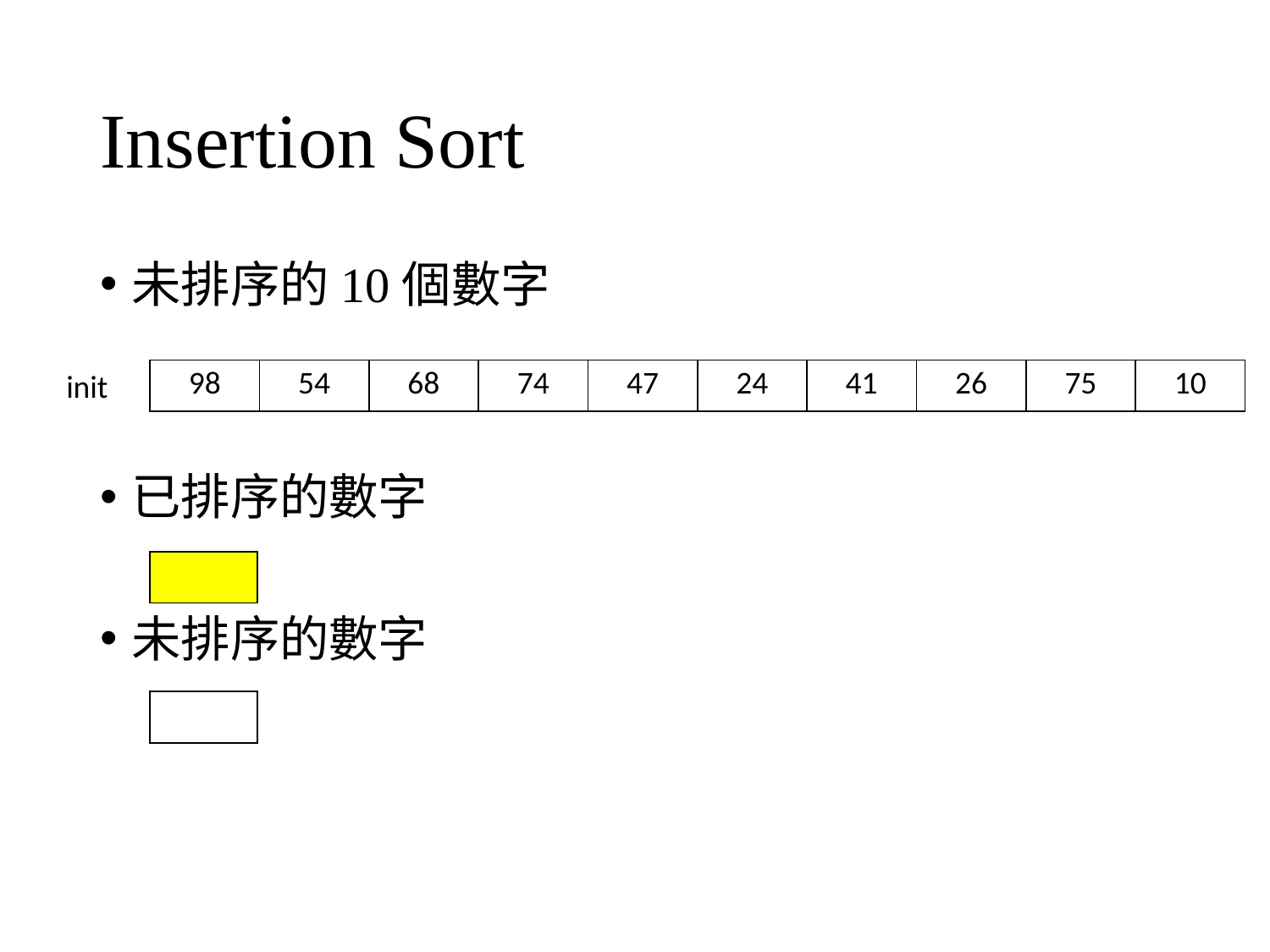

# Insertion Sort
未排序的10個數字

已排序的數字

未排序的數字

| 98 | 54 | 68 | 74 | 47 | 24 | 41 | 26 | 75 | 10 |
| --- | --- | --- | --- | --- | --- | --- | --- | --- | --- |
init
|  |
| --- |
|  |
| --- |